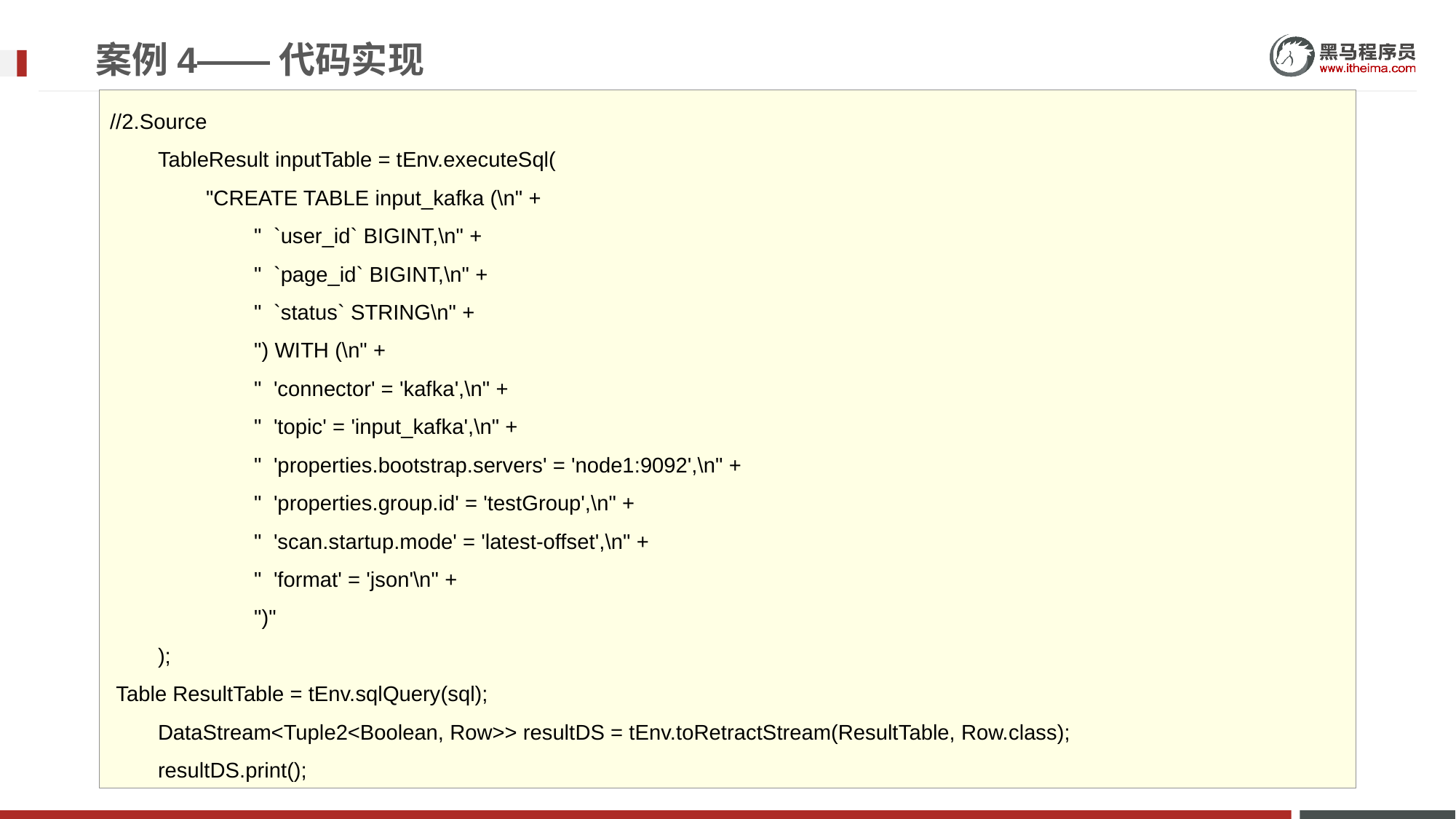

# 案例4——代码实现
//2.Source
        TableResult inputTable = tEnv.executeSql(
                "CREATE TABLE input_kafka (\n" +
                        "  `user_id` BIGINT,\n" +
                        "  `page_id` BIGINT,\n" +
                        "  `status` STRING\n" +
                        ") WITH (\n" +
                        "  'connector' = 'kafka',\n" +
                        "  'topic' = 'input_kafka',\n" +
                        "  'properties.bootstrap.servers' = 'node1:9092',\n" +
                        "  'properties.group.id' = 'testGroup',\n" +
                        "  'scan.startup.mode' = 'latest-offset',\n" +
                        "  'format' = 'json'\n" +
                        ")"
        );
 Table ResultTable = tEnv.sqlQuery(sql);
        DataStream<Tuple2<Boolean, Row>> resultDS = tEnv.toRetractStream(ResultTable, Row.class);
        resultDS.print();